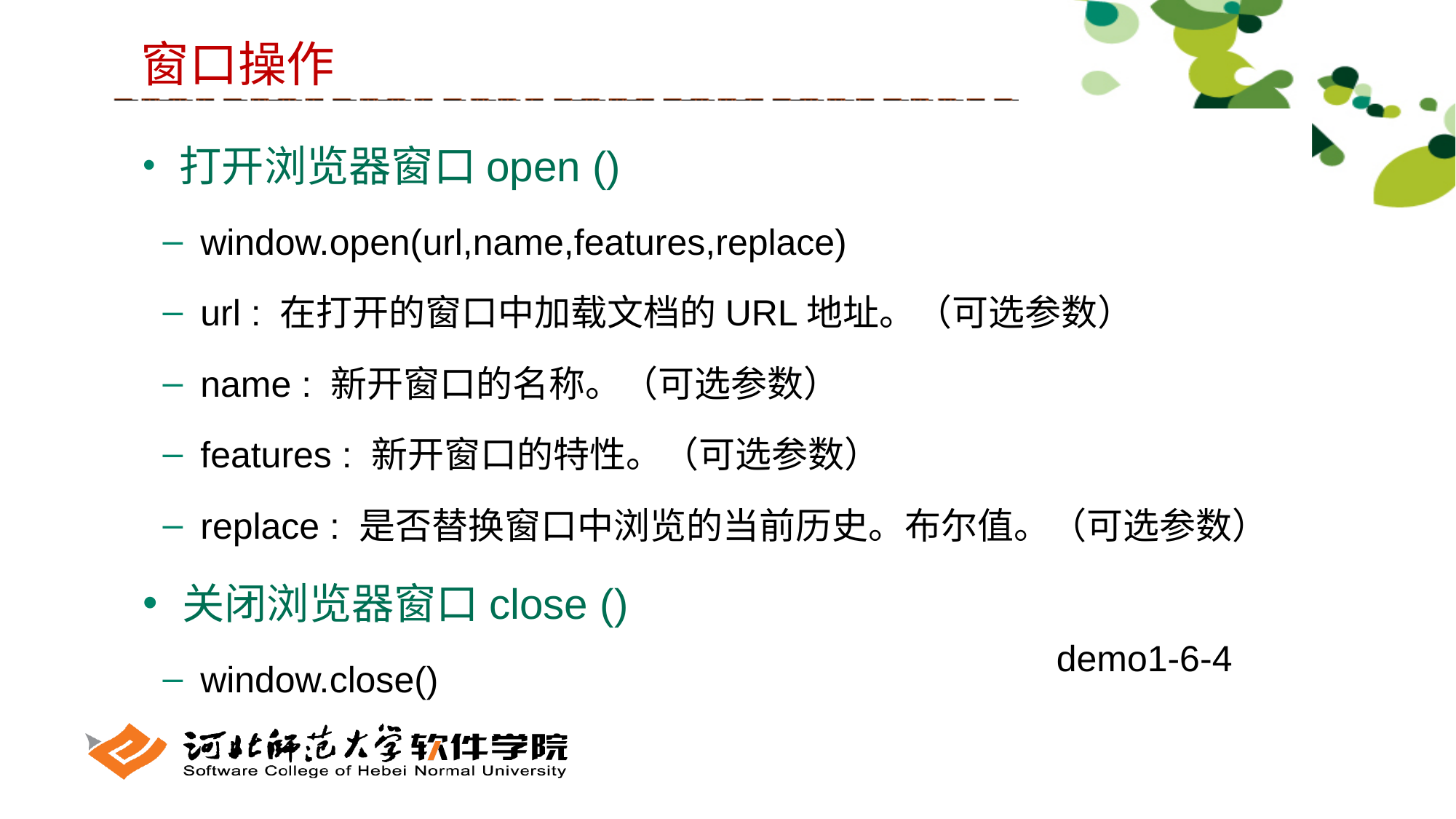

窗口操作
 打开浏览器窗口open ()
 window.open(url,name,features,replace)
 url : 在打开的窗口中加载文档的URL地址。（可选参数）
 name : 新开窗口的名称。（可选参数）
 features : 新开窗口的特性。（可选参数）
 replace : 是否替换窗口中浏览的当前历史。布尔值。（可选参数）
 关闭浏览器窗口close ()
 window.close()
demo1-6-4